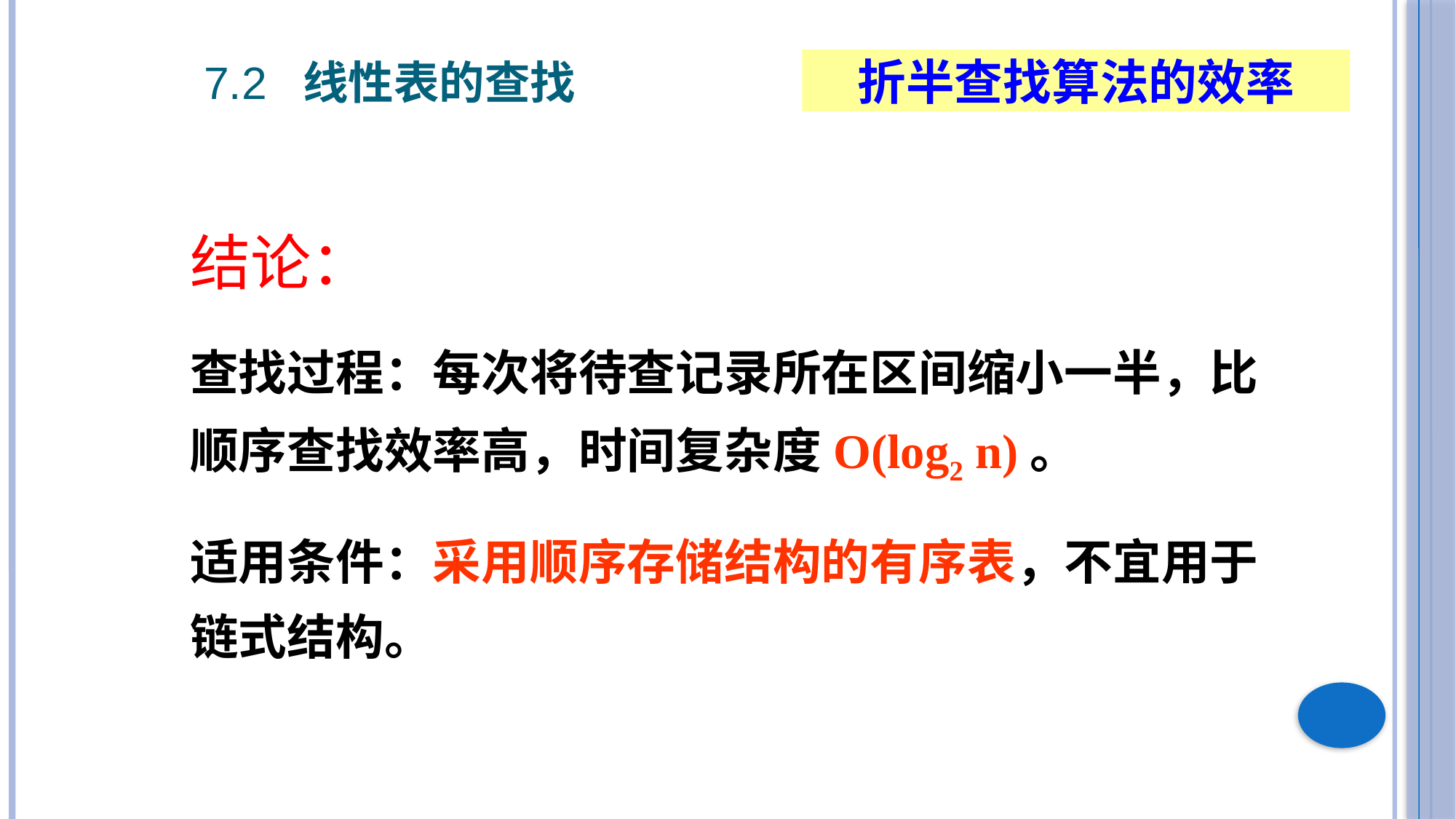

7.2  线性表的查找
折半查找算法的效率
结论：
查找过程：每次将待查记录所在区间缩小一半，比顺序查找效率高，时间复杂度O(log2 n)。
适用条件：采用顺序存储结构的有序表，不宜用于链式结构。